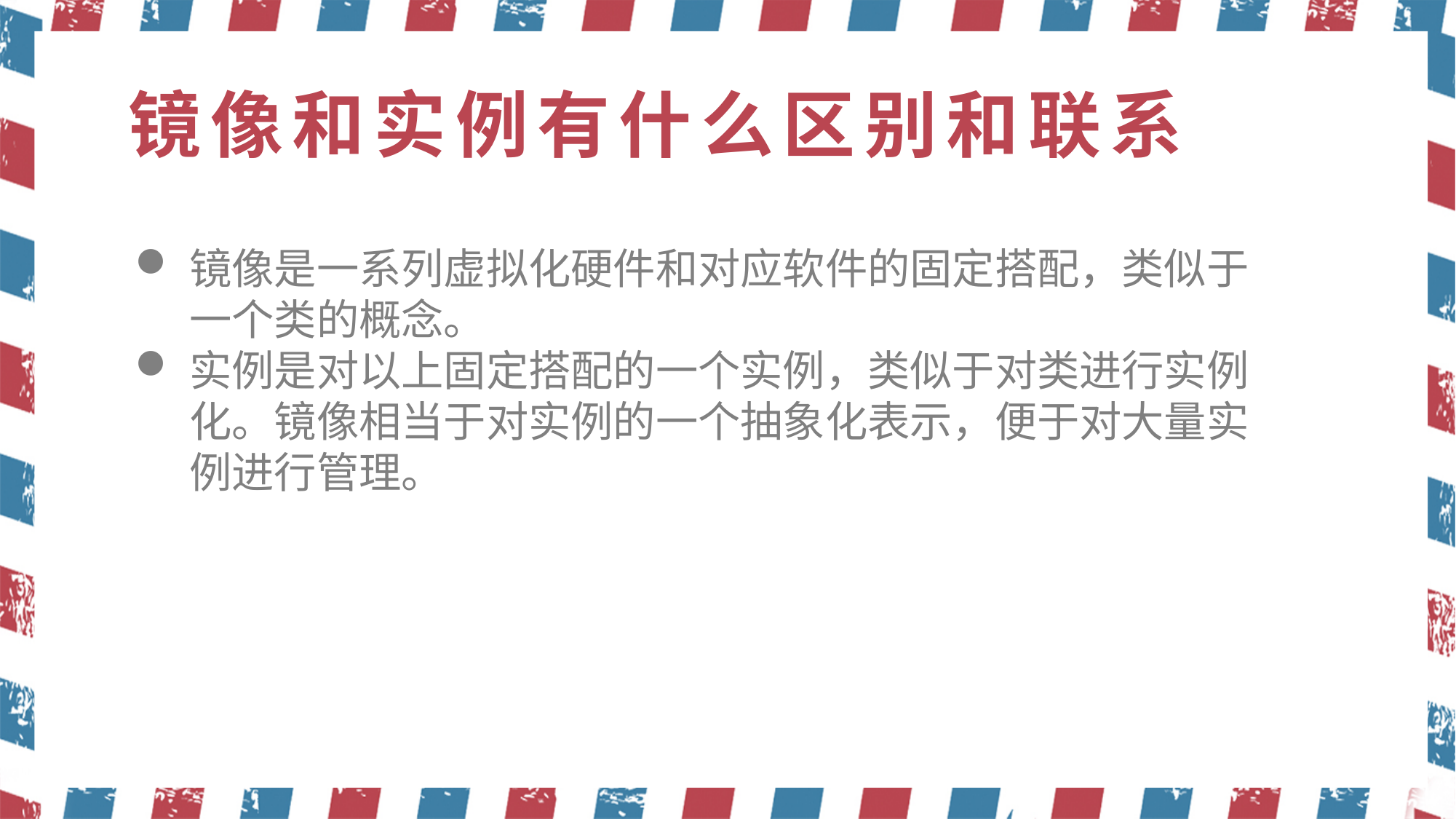

镜像和实例有什么区别和联系
镜像是一系列虚拟化硬件和对应软件的固定搭配，类似于一个类的概念。
实例是对以上固定搭配的一个实例，类似于对类进行实例化。镜像相当于对实例的一个抽象化表示，便于对大量实例进行管理。